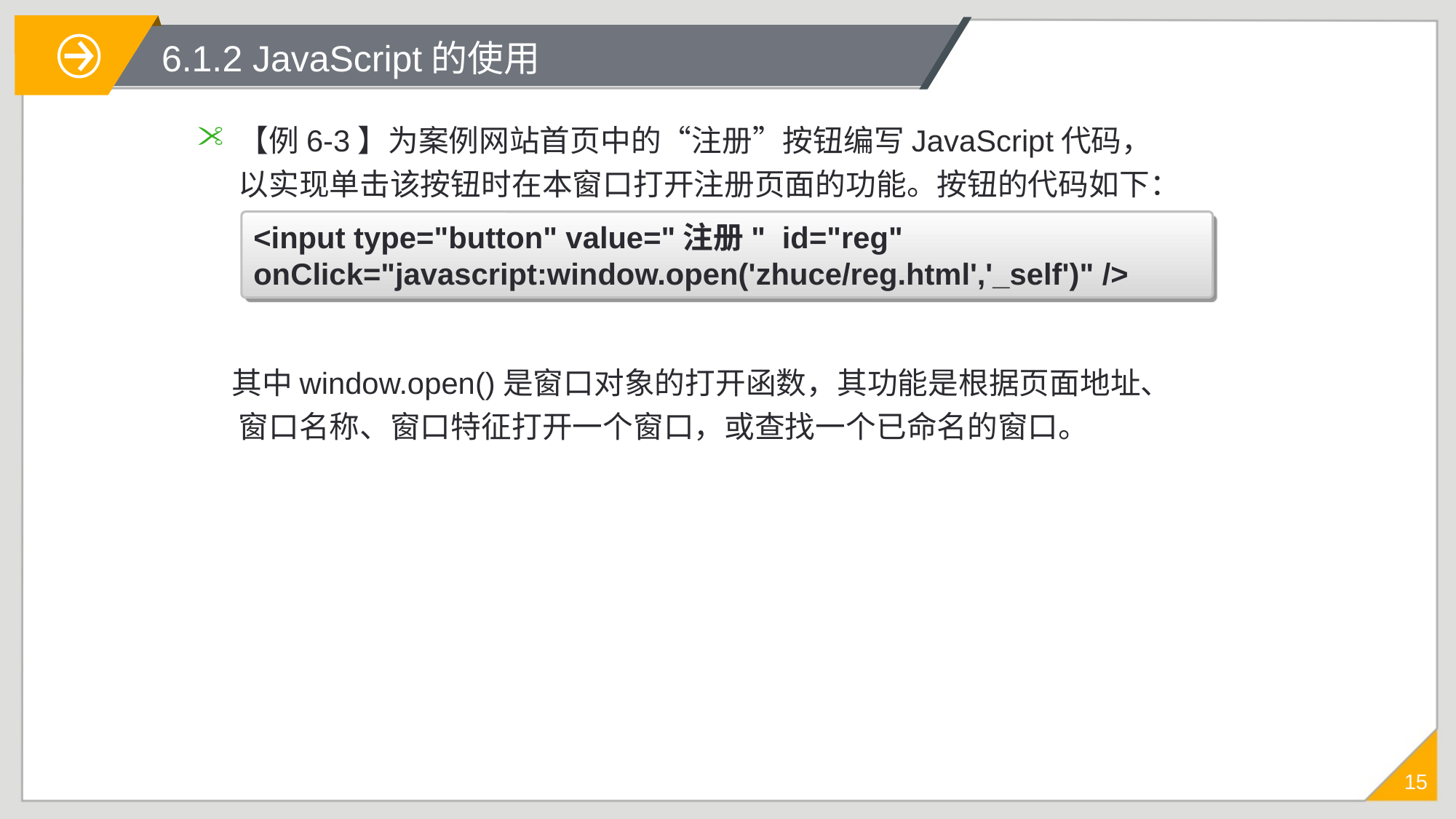

# 6.1.2 JavaScript的使用
【例6-3】为案例网站首页中的“注册”按钮编写JavaScript代码，以实现单击该按钮时在本窗口打开注册页面的功能。按钮的代码如下：

    其中window.open()是窗口对象的打开函数，其功能是根据页面地址、窗口名称、窗口特征打开一个窗口，或查找一个已命名的窗口。

<input type="button" value="注册"  id="reg"
onClick="javascript:window.open('zhuce/reg.html','_self')" />